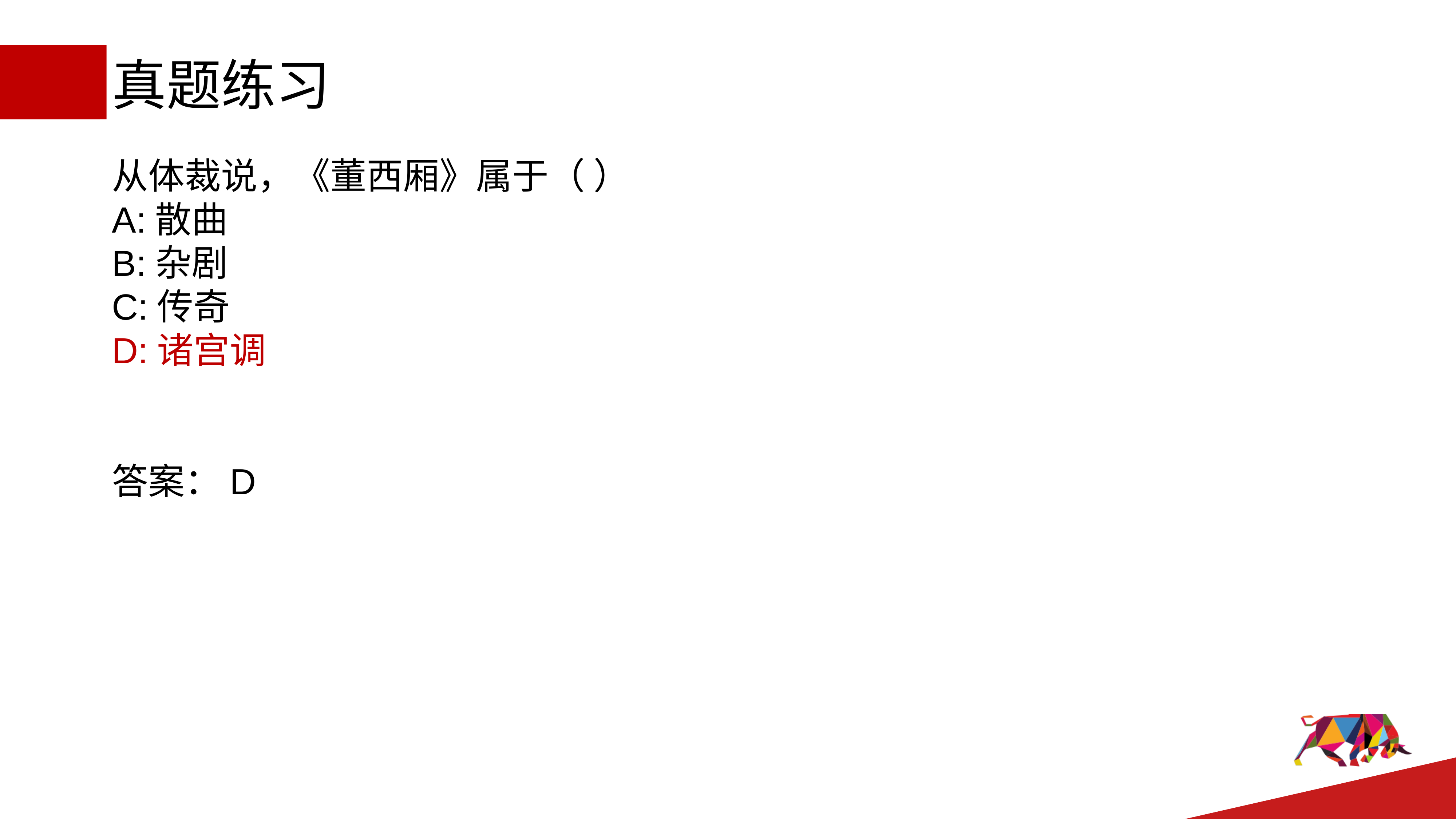

# 真题练习
从体裁说，《董西厢》属于（ ）
A:散曲
B:杂剧
C:传奇
D:诸宫调

答案：D